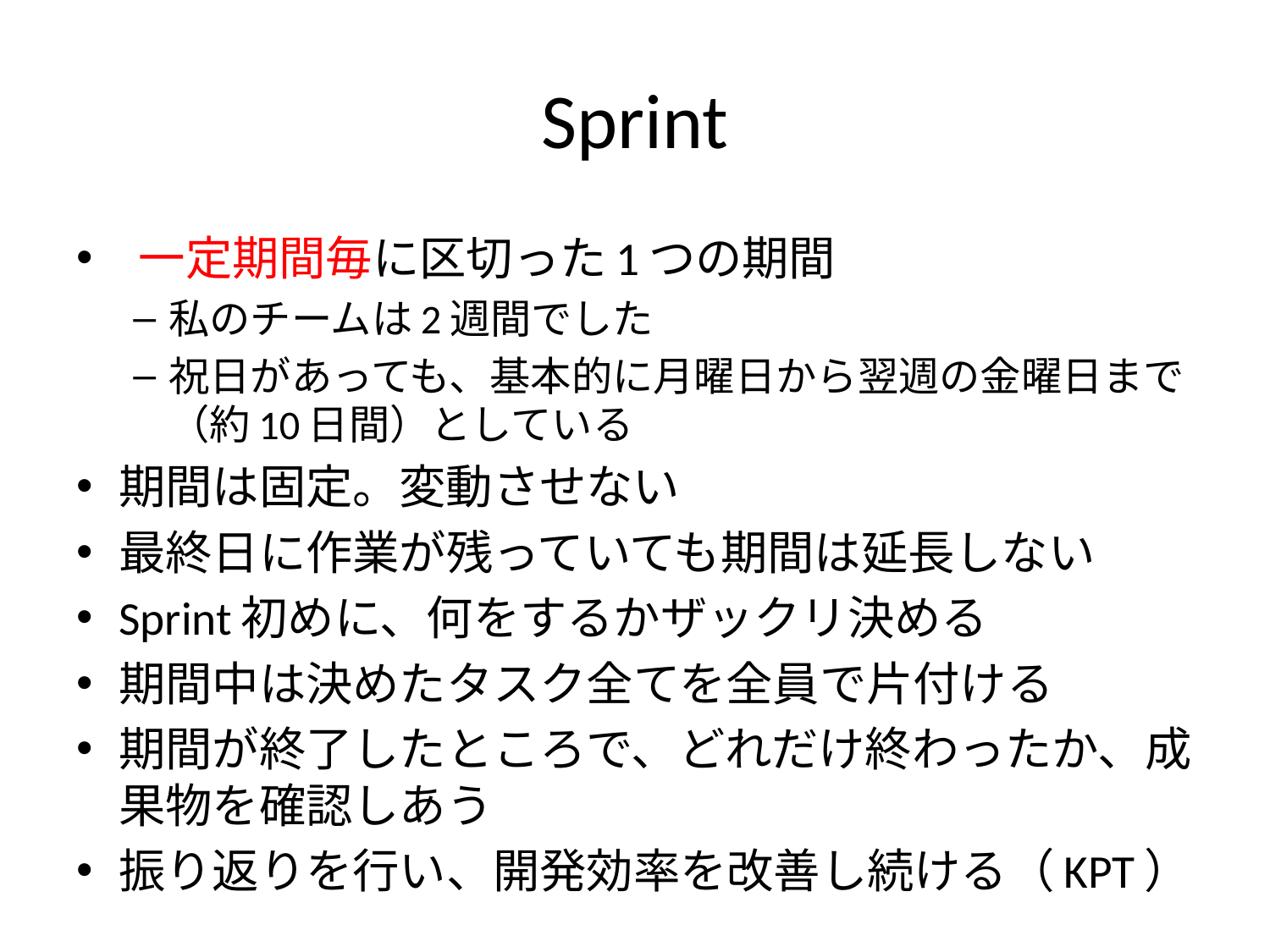

# Sprint
 一定期間毎に区切った1つの期間
私のチームは2週間でした
祝日があっても、基本的に月曜日から翌週の金曜日まで（約10日間）としている
期間は固定。変動させない
最終日に作業が残っていても期間は延長しない
Sprint初めに、何をするかザックリ決める
期間中は決めたタスク全てを全員で片付ける
期間が終了したところで、どれだけ終わったか、成果物を確認しあう
振り返りを行い、開発効率を改善し続ける（KPT）